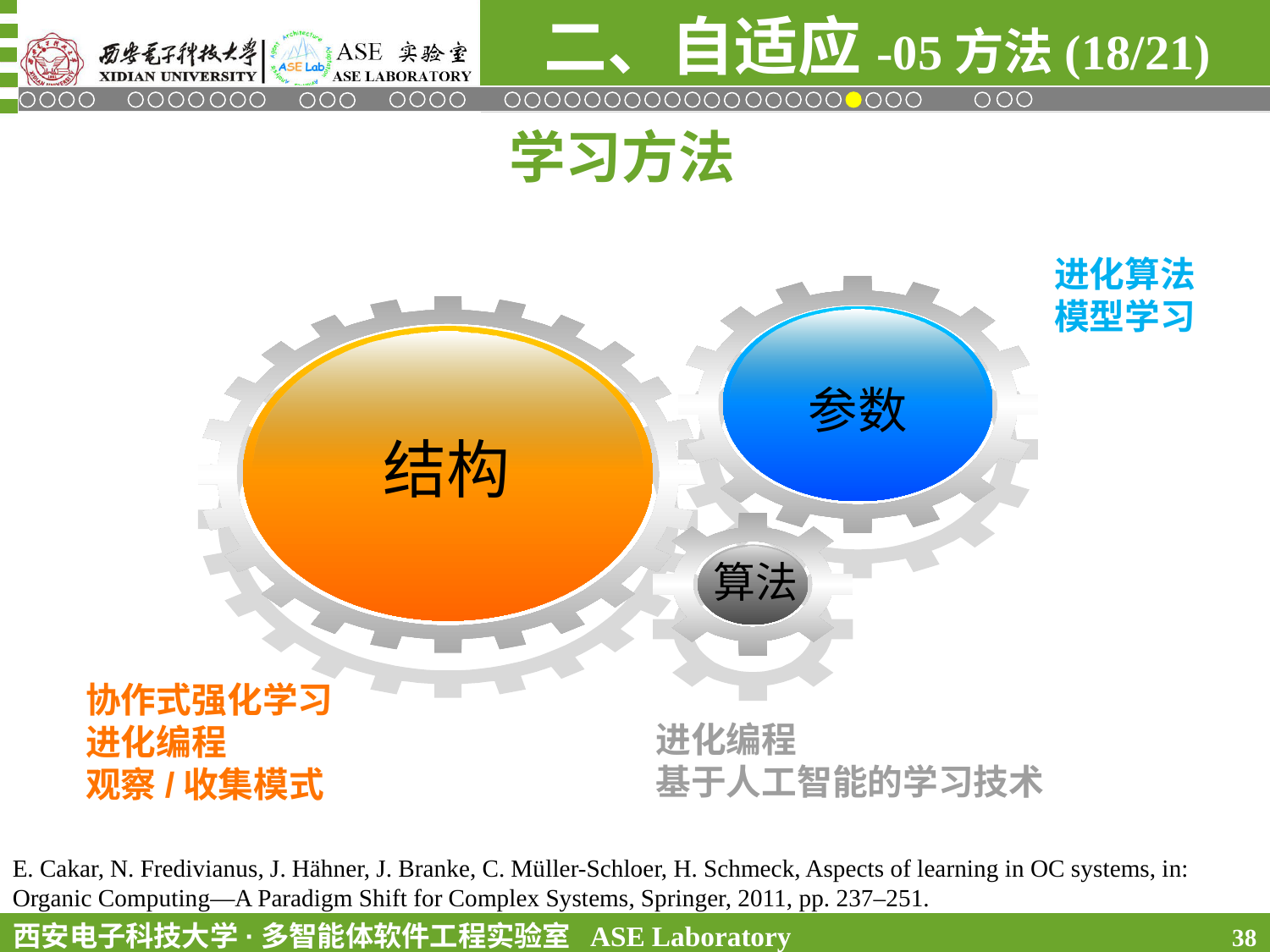

二、自适应-05方法(18/21)

学习方法
进化算法
模型学习

参数

结构

算法

协作式强化学习
进化编程
观察/收集模式
进化编程
基于人工智能的学习技术
E. Cakar, N. Fredivianus, J. Hähner, J. Branke, C. Müller-Schloer, H. Schmeck, Aspects of learning in OC systems, in: Organic Computing—A Paradigm Shift for Complex Systems, Springer, 2011, pp. 237–251.
38